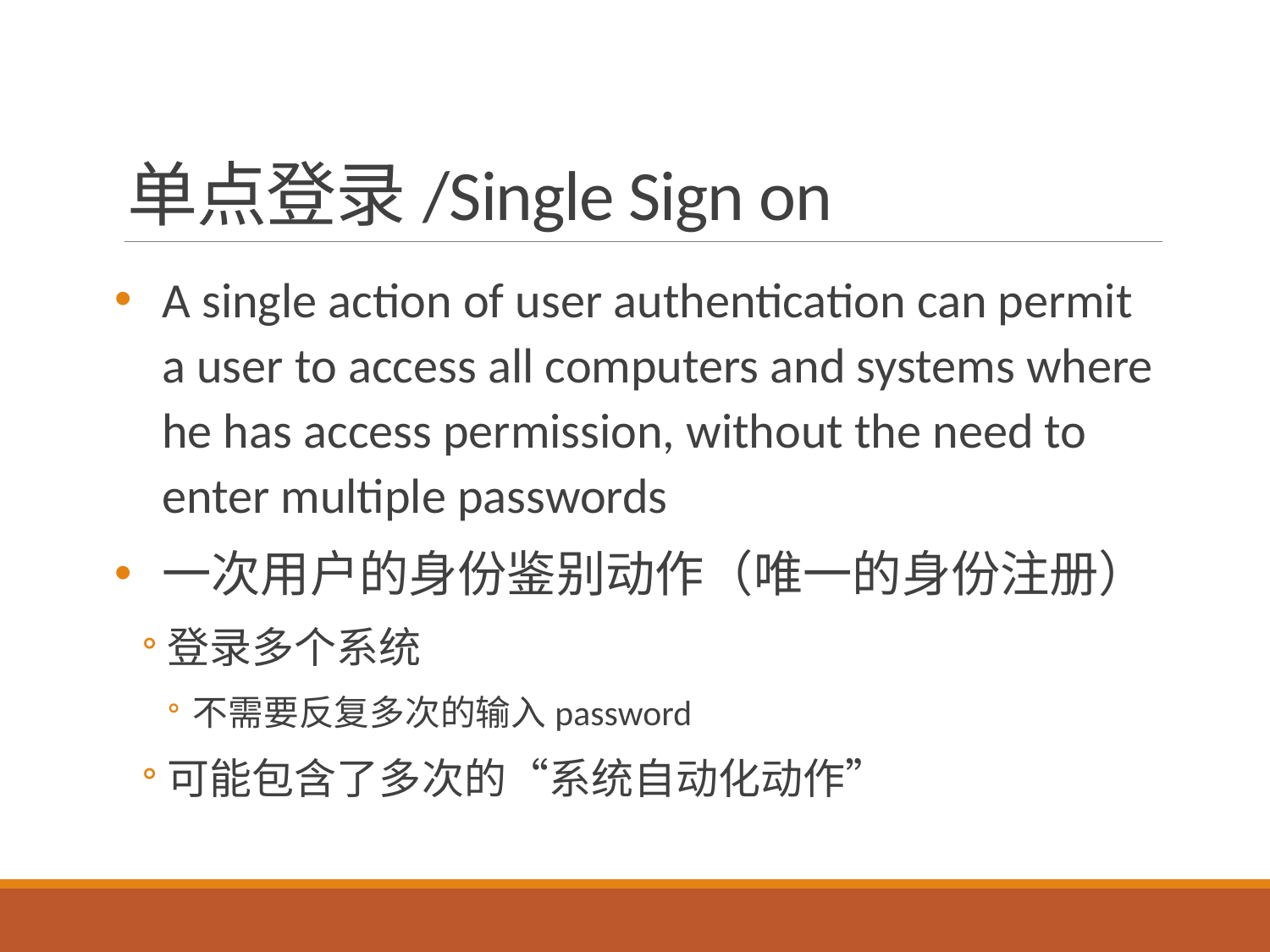

# 单点登录/Single Sign on
A single action of user authentication can permit a user to access all computers and systems where he has access permission, without the need to enter multiple passwords
一次用户的身份鉴别动作（唯一的身份注册）
登录多个系统
不需要反复多次的输入password
可能包含了多次的“系统自动化动作”